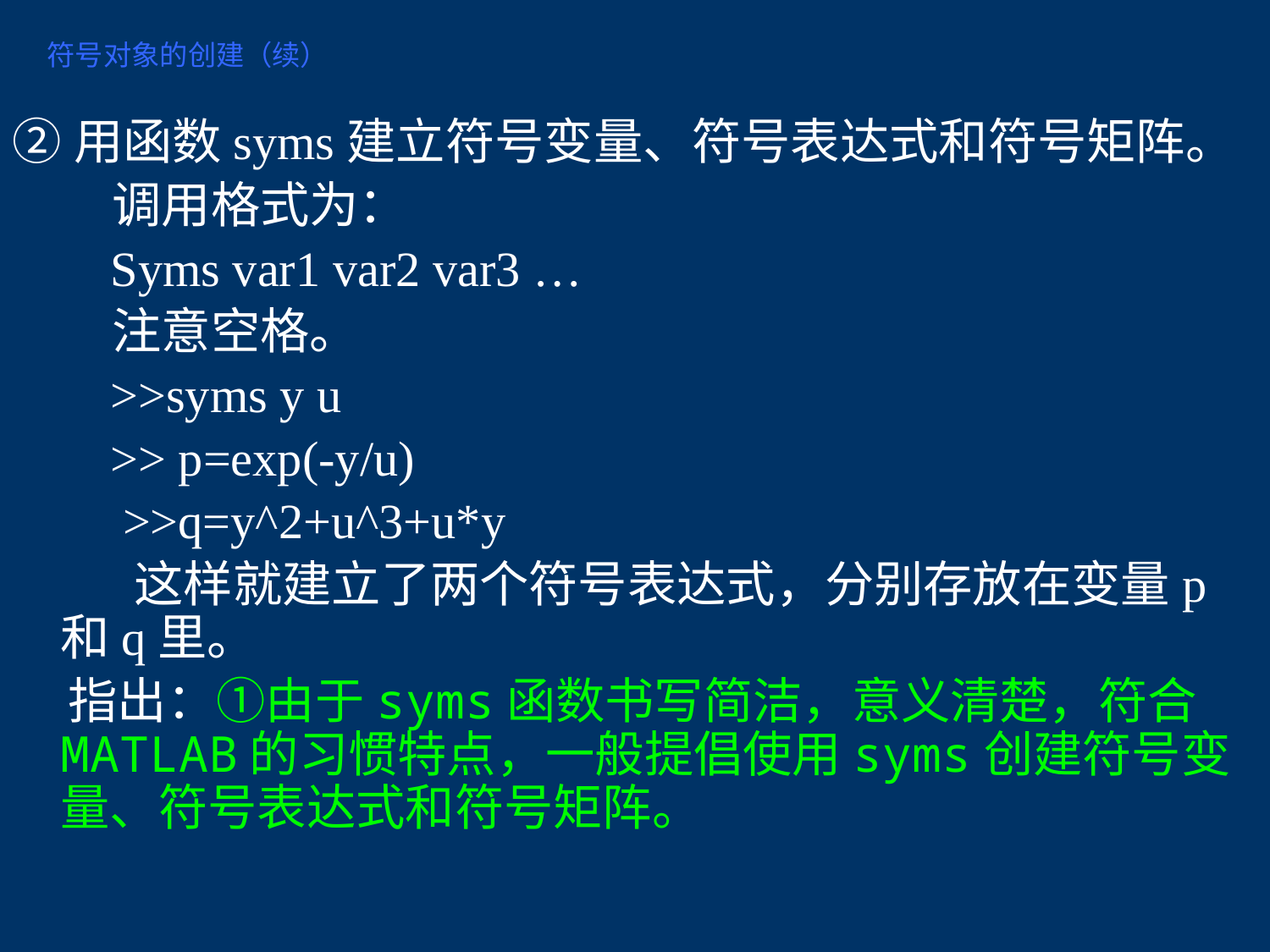

符号对象的创建（续）
②用函数syms建立符号变量、符号表达式和符号矩阵。
        调用格式为：
        Syms var1 var2 var3 …
        注意空格。
        >>syms y u
        >> p=exp(-y/u)
         >>q=y^2+u^3+u*y
          这样就建立了两个符号表达式，分别存放在变量p和q里。
    指出：①由于syms函数书写简洁，意义清楚，符合MATLAB的习惯特点，一般提倡使用syms创建符号变量、符号表达式和符号矩阵。